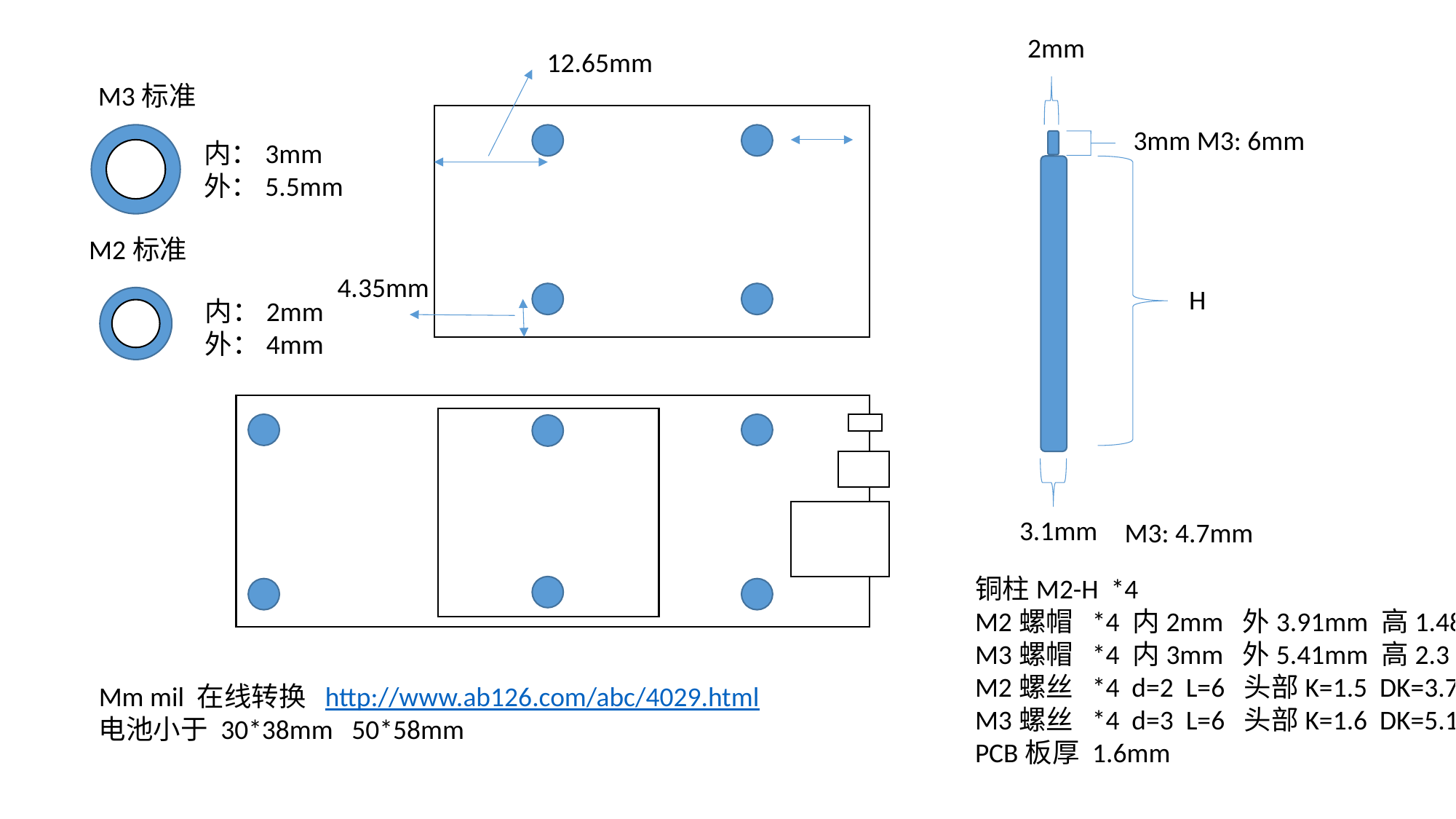

2mm
12.65mm
M3标准

3mm M3: 6mm

内：3mm
外：5.5mm

M2标准
4.35mm
H

内：2mm
外：4mm

3.1mm
M3: 4.7mm
铜柱M2-H  *4
M2螺帽  *4 内2mm  外3.91mm 高1.48
M3螺帽  *4 内3mm  外5.41mm 高2.3
M2螺丝  *4  d=2  L=6  头部K=1.5  DK=3.7
M3螺丝  *4  d=3  L=6  头部K=1.6  DK=5.1
PCB板厚 1.6mm

Mm mil 在线转换  http://www.ab126.com/abc/4029.html
电池小于 30*38mm   50*58mm